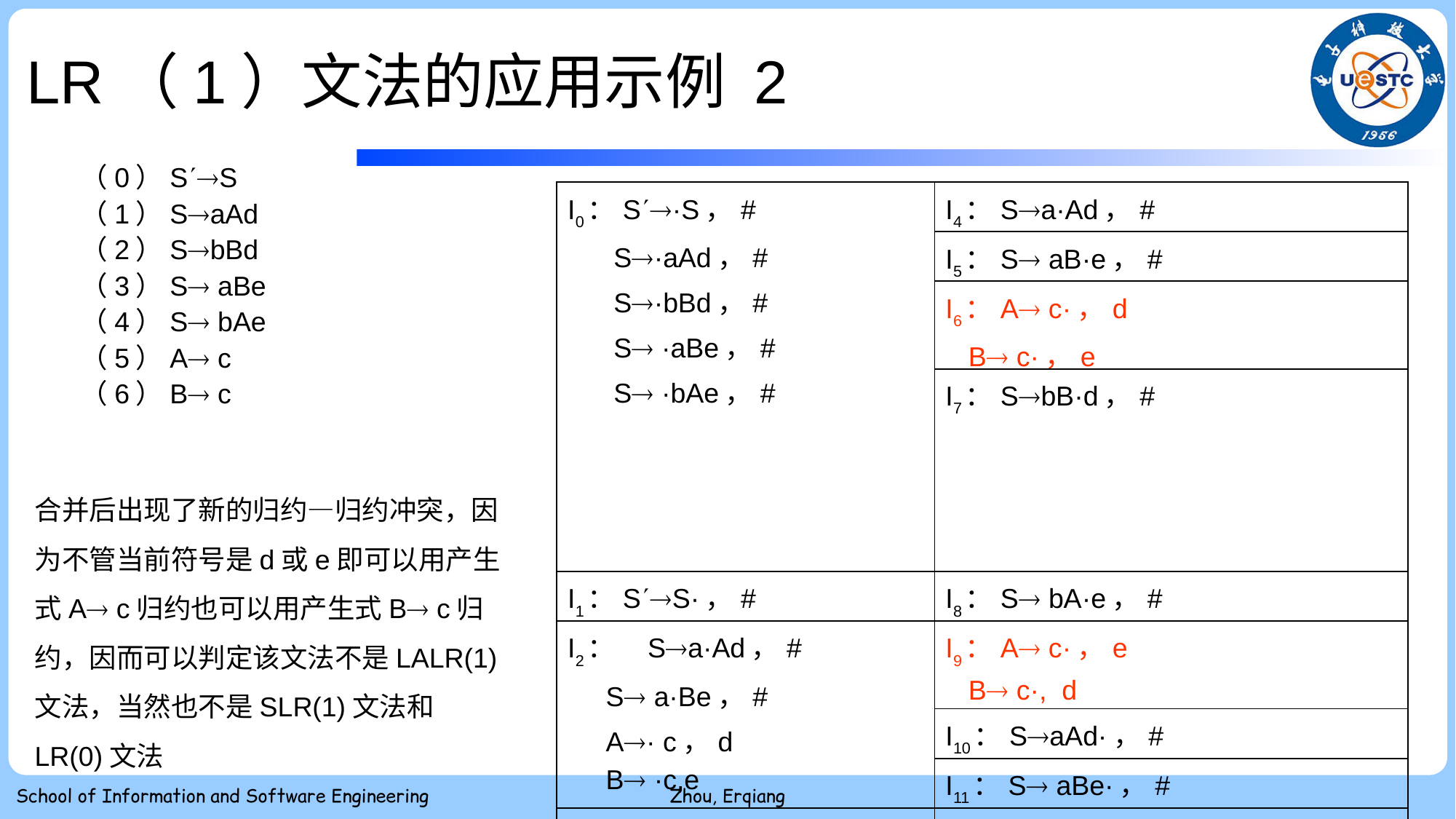

# LR（1）文法的应用示例 2
（0）S′→S
（1）S→aAd
（2）S→bBd
（3）S→ aBe
（4）S→ bAe
（5）A→ c
（6）B→ c
| I0：S′→·S，# S→·aAd，# S→·bBd，# S→ ·aBe，# S→ ·bAe，# | I4：S→a·Ad，# |
| --- | --- |
|  | I5：S→ aB·e，# |
|  | I6：A→ c·，d B→ c·，e |
|  | I7：S→bB·d，# |
| I1：S′→S·，# | I8：S→ bA·e，# |
| I2： S→a·Ad，# S→ a·Be，# A→· c，d B→ ·c,e | I9：A→ c·，e B→ c·, d |
|  | I10：S→aAd·，# |
|  | I11：S→ aBe·，# |
| I3： S→b·Bd，# S→ b·Ae，# A→· c，e B→ ·c,d | I12:S→bBd·，# |
|  | I13:S→ bAe·，# |
合并后出现了新的归约—归约冲突，因为不管当前符号是d或e即可以用产生式A→ c归约也可以用产生式B→ c归约，因而可以判定该文法不是LALR(1)文法，当然也不是SLR(1)文法和LR(0)文法
School of Information and Software Engineering
Zhou, Erqiang
17